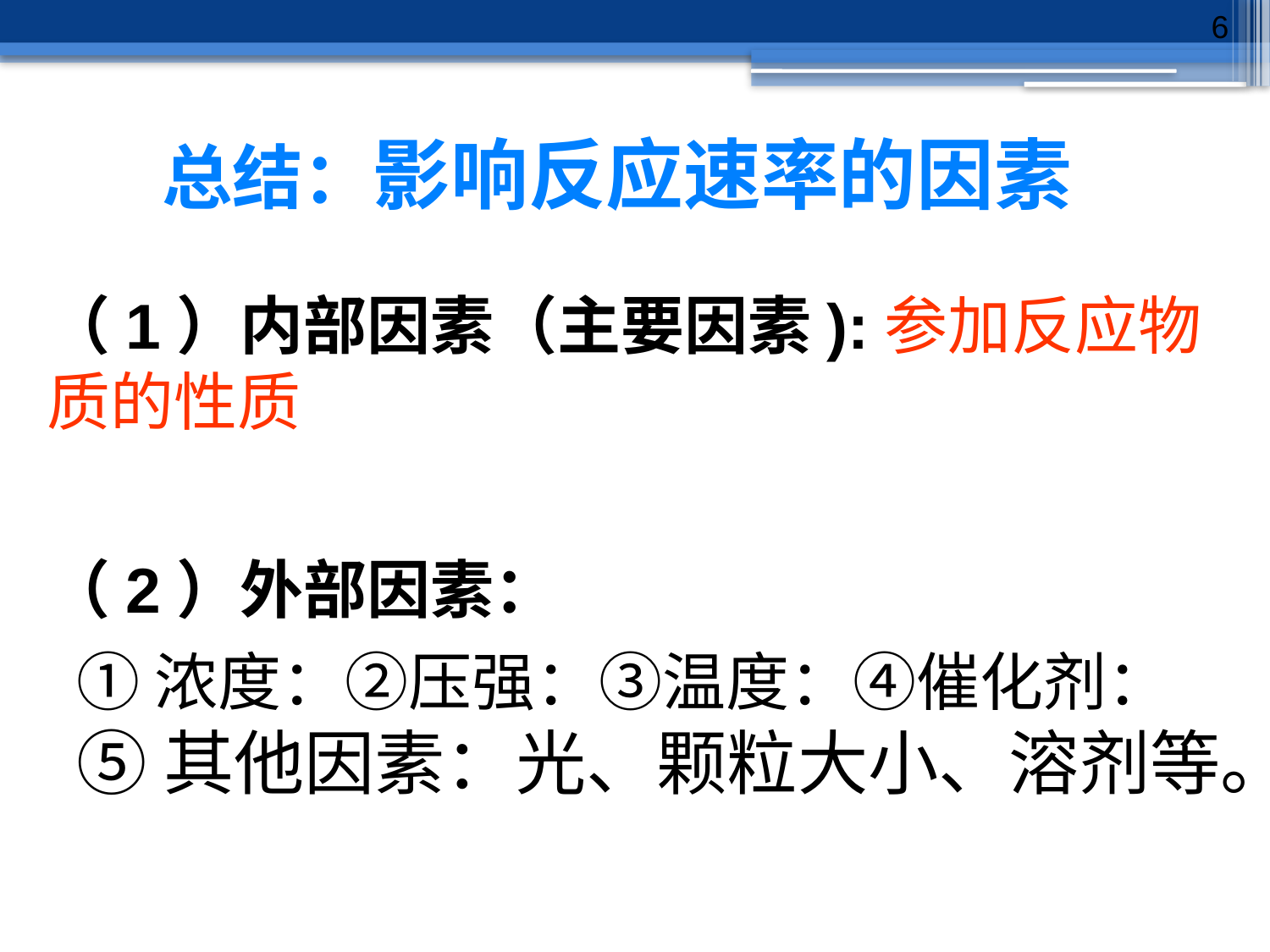

6
    总结：影响反应速率的因素
（1）内部因素（主要因素):参加反应物质的性质
（2）外部因素：
①浓度：②压强：③温度：④催化剂：
⑤其他因素：光、颗粒大小、溶剂等。